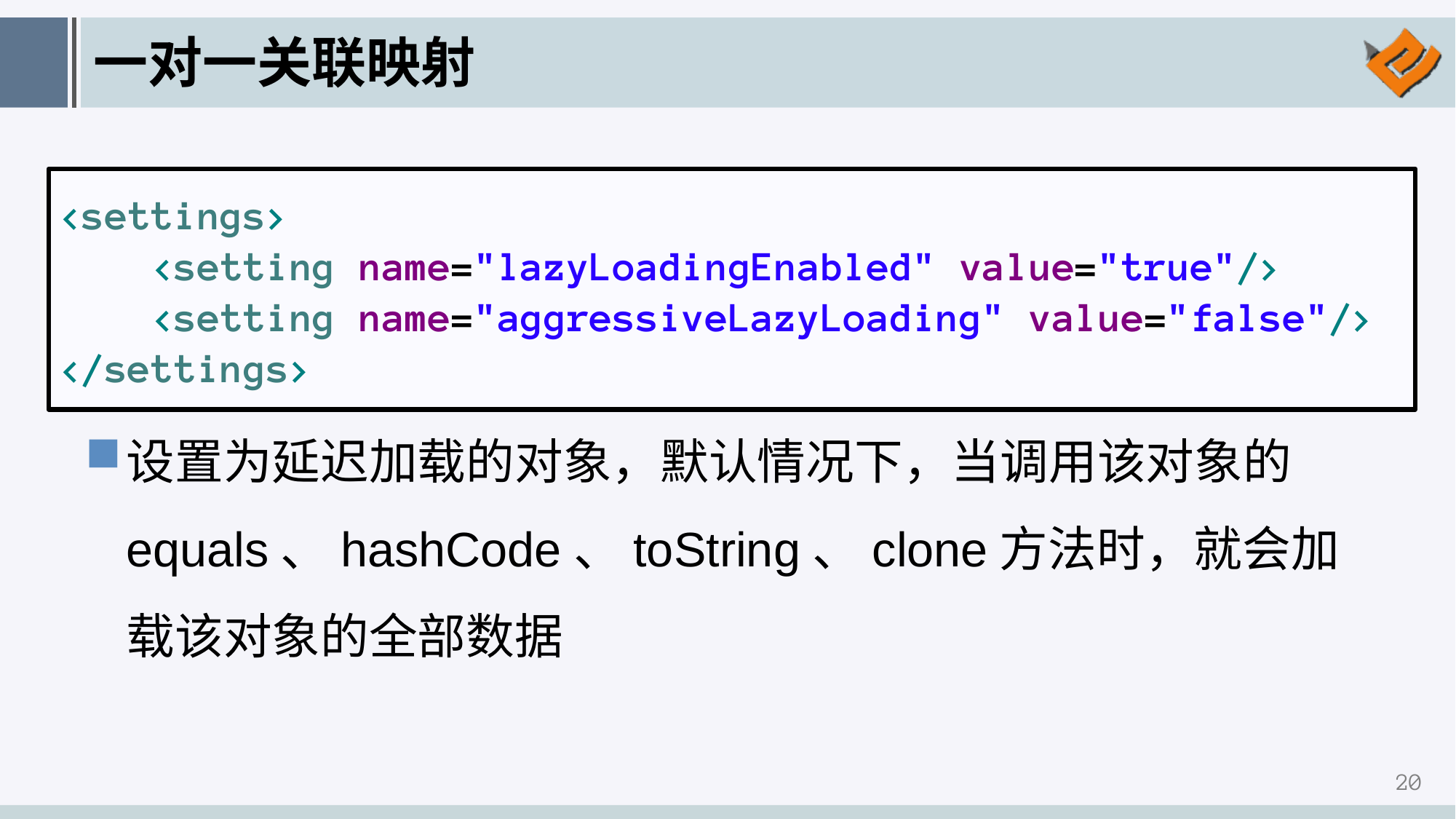

# 一对一关联映射

设置为延迟加载的对象，默认情况下，当调用该对象的equals、hashCode、toString、clone方法时，就会加载该对象的全部数据
<settings>
    <setting name="lazyLoadingEnabled" value="true"/>
    <setting name="aggressiveLazyLoading" value="false"/>
</settings>